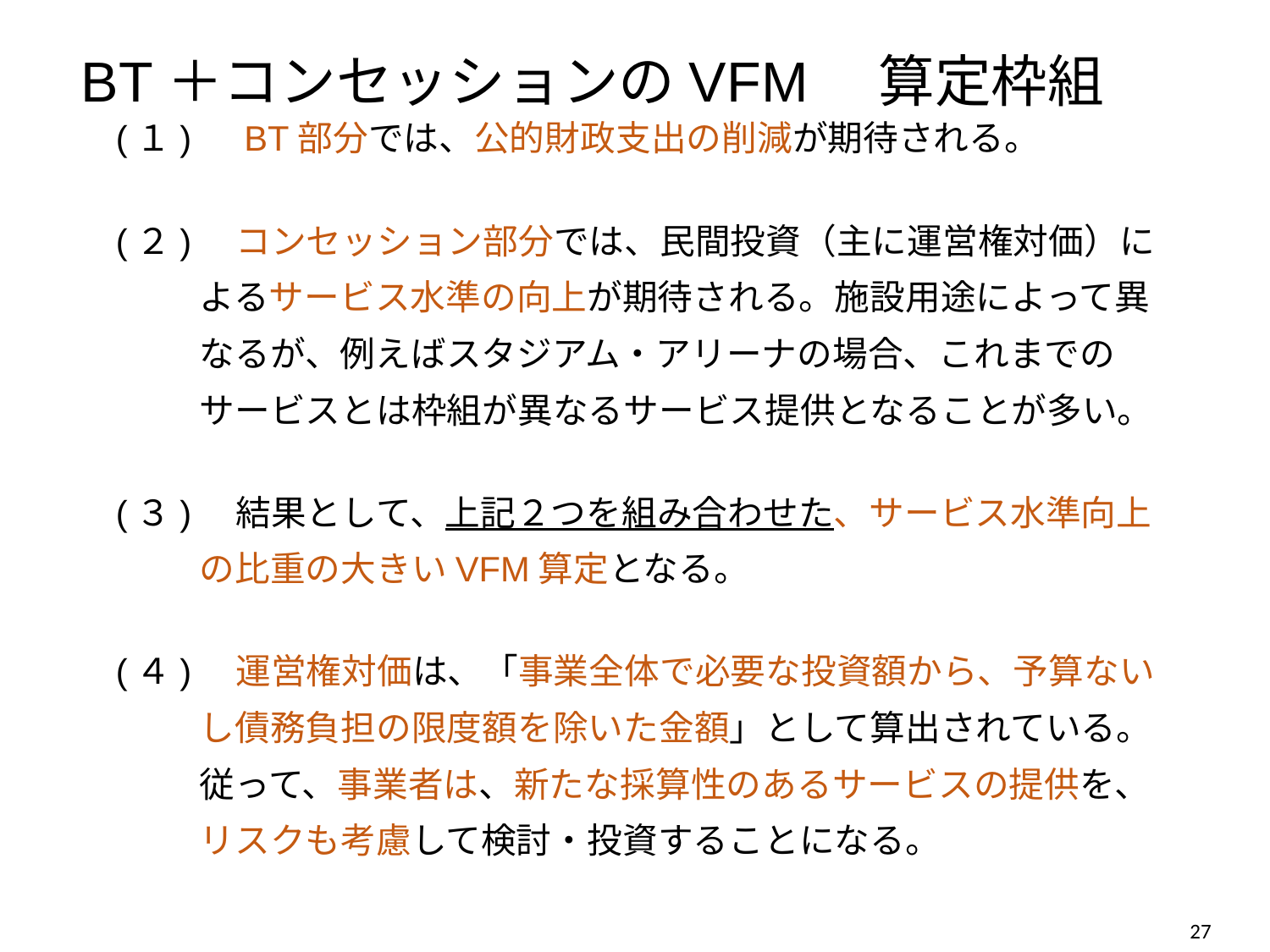

# BT＋コンセッションのVFM　算定枠組
(１)　BT部分では、公的財政支出の削減が期待される。

(２)　コンセッション部分では、民間投資（主に運営権対価）によるサービス水準の向上が期待される。施設用途によって異なるが、例えばスタジアム・アリーナの場合、これまでのサービスとは枠組が異なるサービス提供となることが多い。

(３)　結果として、上記２つを組み合わせた、サービス水準向上の比重の大きいVFM算定となる。

(４)　運営権対価は、「事業全体で必要な投資額から、予算ないし債務負担の限度額を除いた金額」として算出されている。従って、事業者は、新たな採算性のあるサービスの提供を、リスクも考慮して検討・投資することになる。
27